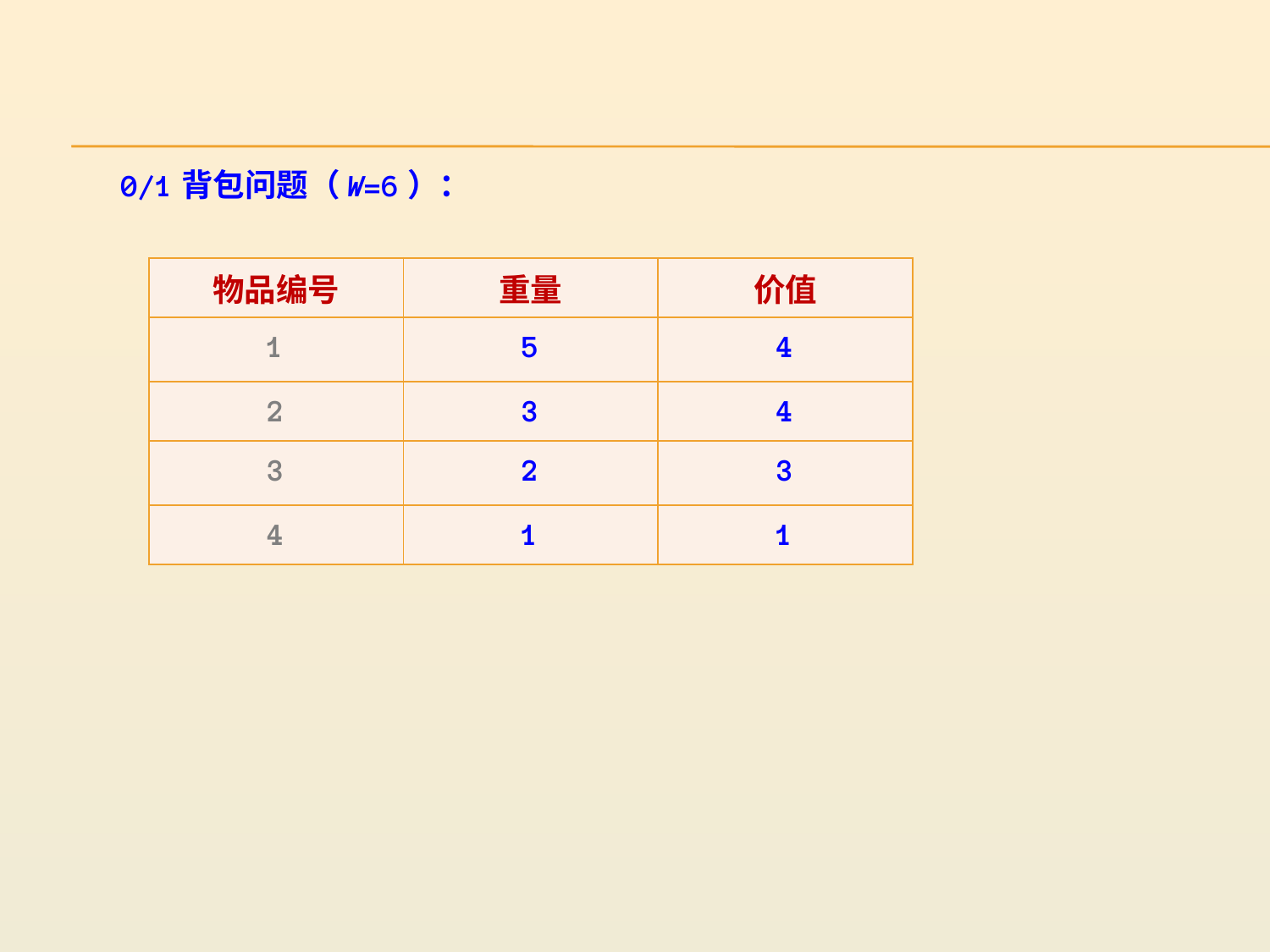

0/1背包问题（W=6）：
| 物品编号 | 重量 | 价值 |
| --- | --- | --- |
| 1 | 5 | 4 |
| 2 | 3 | 4 |
| 3 | 2 | 3 |
| 4 | 1 | 1 |